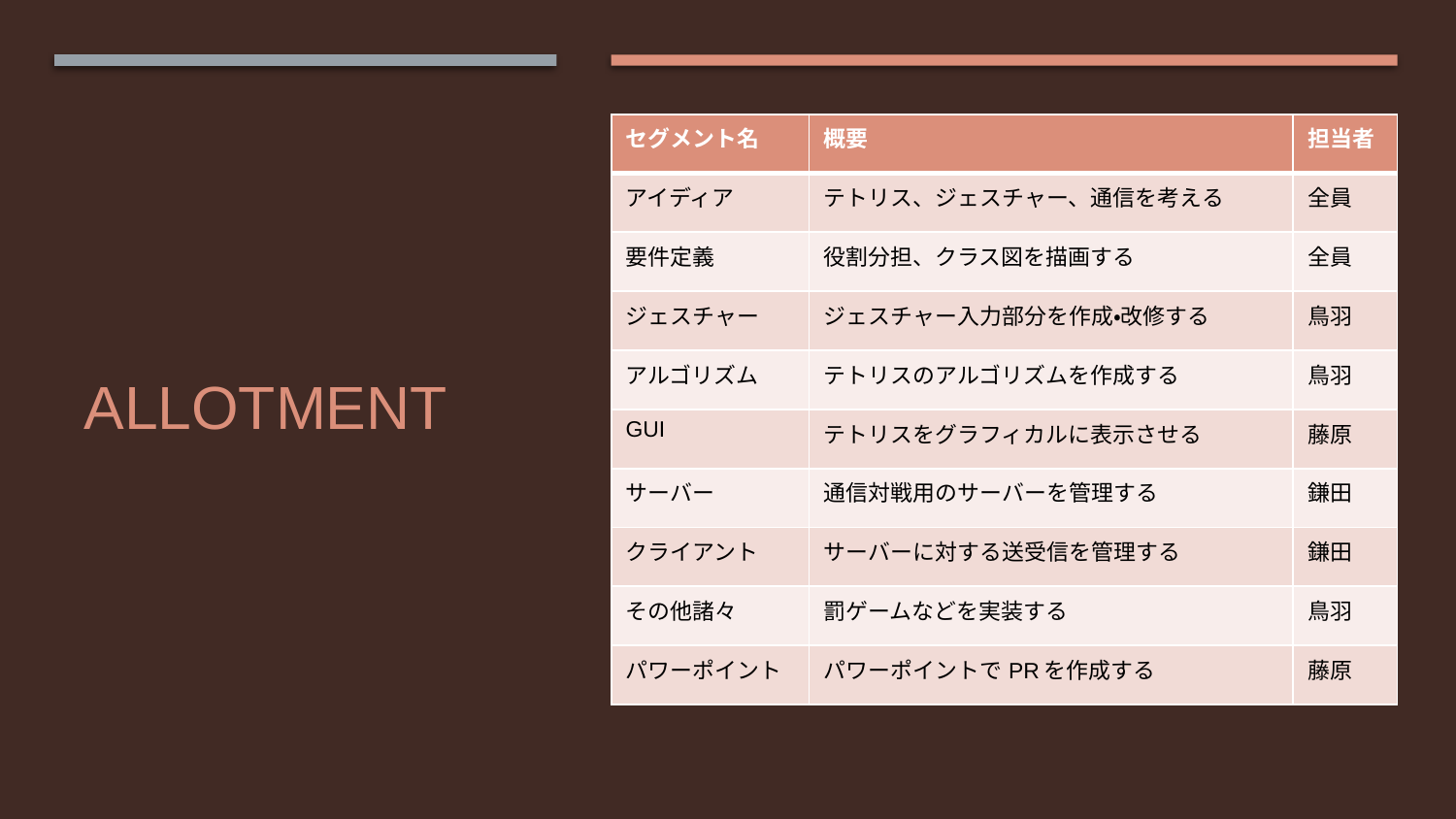

| セグメント名 | 概要 | 担当者 |
| --- | --- | --- |
| アイディア | テトリス、ジェスチャー、通信を考える | 全員 |
| 要件定義 | 役割分担、クラス図を描画する | 全員 |
| ジェスチャー | ジェスチャー入力部分を作成・改修する | 鳥羽 |
| アルゴリズム | テトリスのアルゴリズムを作成する | 鳥羽 |
| GUI | テトリスをグラフィカルに表示させる | 藤原 |
| サーバー | 通信対戦用のサーバーを管理する | 鎌田 |
| クライアント | サーバーに対する送受信を管理する | 鎌田 |
| その他諸々 | 罰ゲームなどを実装する | 鳥羽 |
| パワーポイント | パワーポイントでPRを作成する | 藤原 |
# Allotment